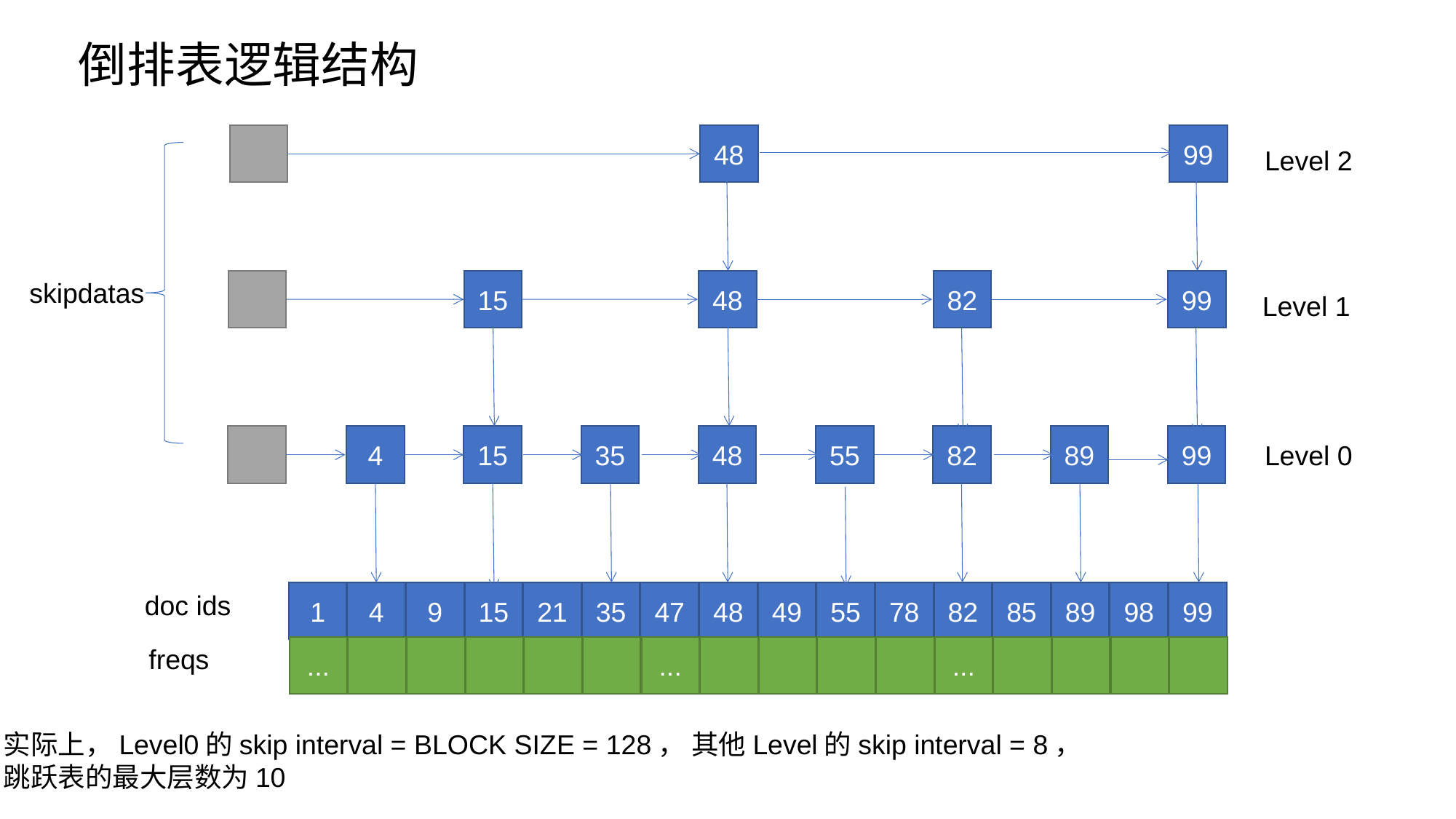

倒排表逻辑结构

48
99
Level 2

skipdatas

15
48
82
99
Level 1

4
15
35
48
55
82
89
99
Level 0
doc ids
1
4
9
15
21
35
47
48
49
55
78
82
85
89
98
99
freqs
...

...

...

实际上，Level0的skip interval = BLOCK SIZE = 128， 其他Level的skip interval = 8，
跳跃表的最大层数为10